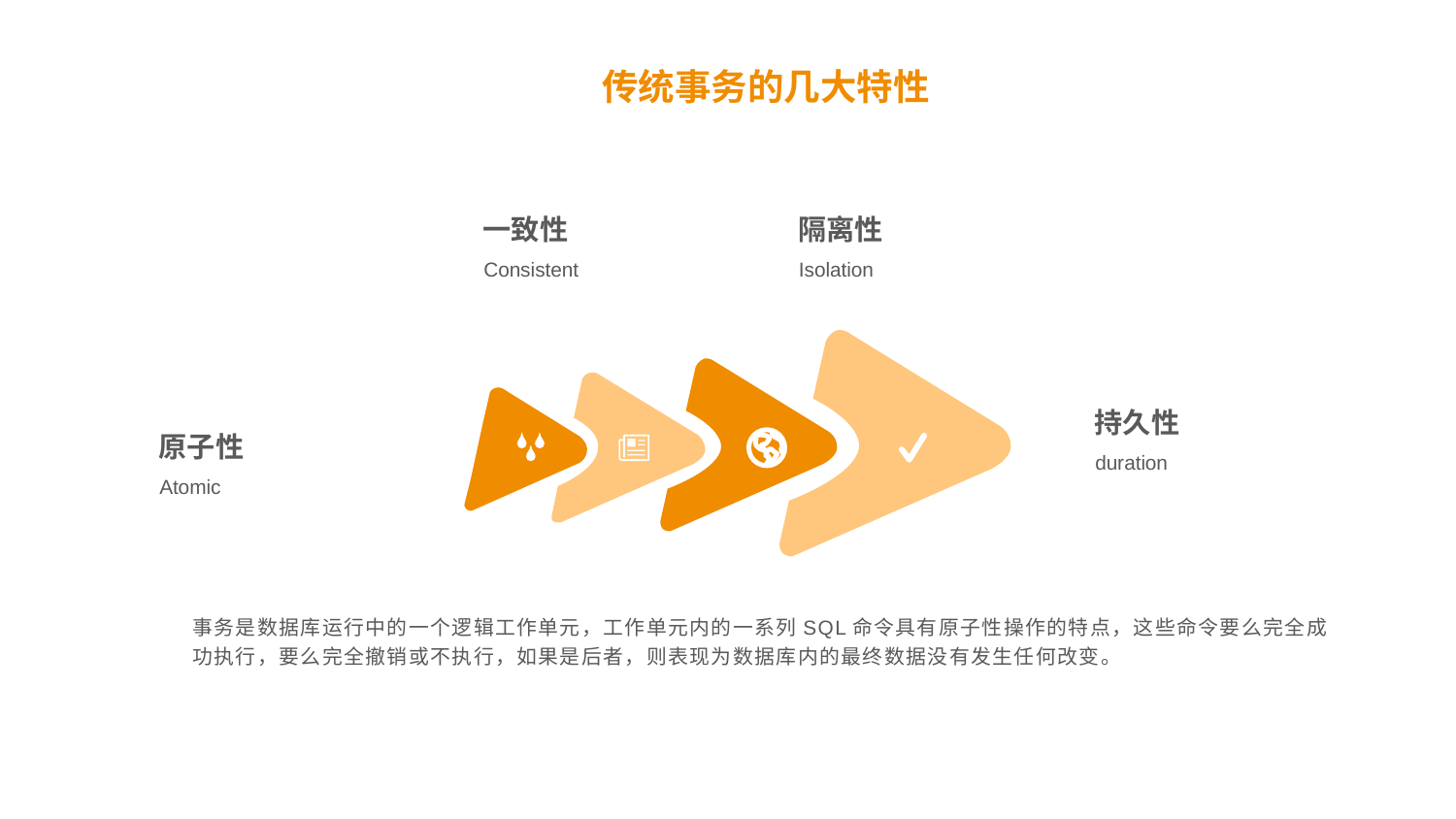

传统事务的几大特性

一致性
隔离性
Consistent
Isolation

持久性

原子性
duration
Atomic
事务是数据库运行中的一个逻辑工作单元，工作单元内的一系列SQL命令具有原子性操作的特点，这些命令要么完全成功执行，要么完全撤销或不执行，如果是后者，则表现为数据库内的最终数据没有发生任何改变。